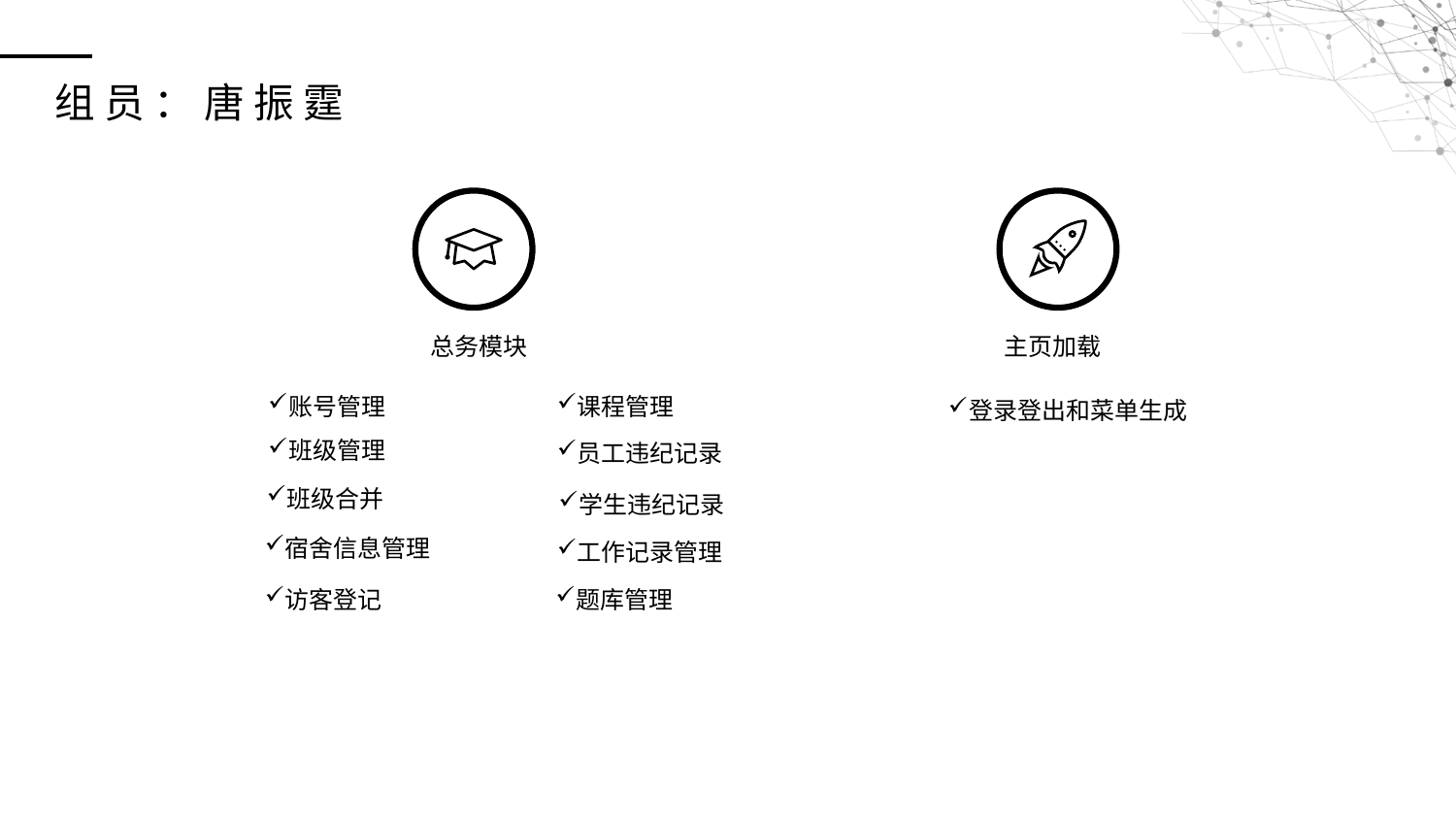

组员：唐振霆

总务模块
主页加载
账号管理
课程管理
登录登出和菜单生成
班级管理
员工违纪记录
班级合并
学生违纪记录
宿舍信息管理
工作记录管理
访客登记
题库管理